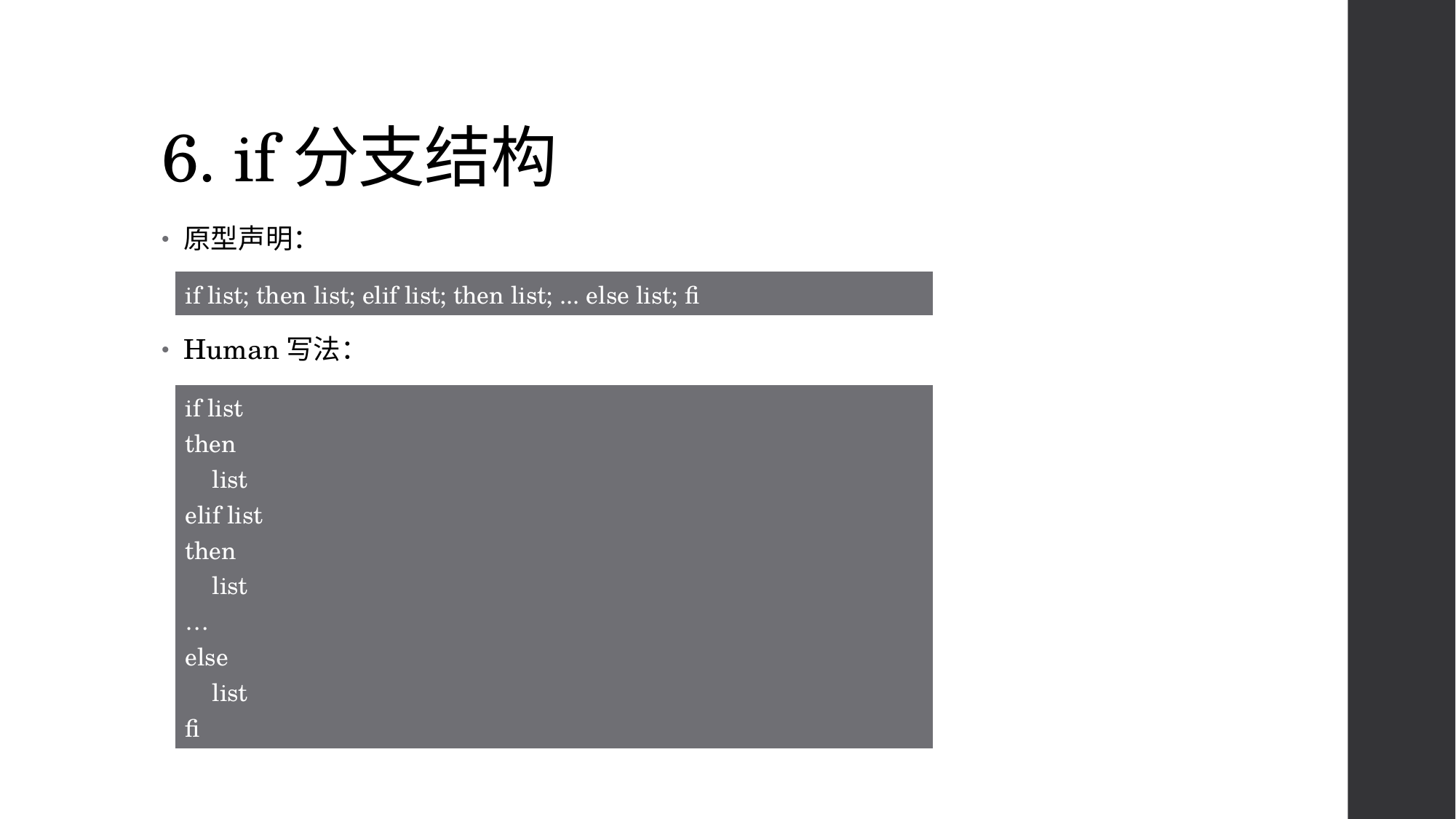

# 6. if分支结构
原型声明：

Human写法：
| if list; then list; elif list; then list; ... else list; fi |
| --- |
| if list then list elif list then list … else list fi |
| --- |